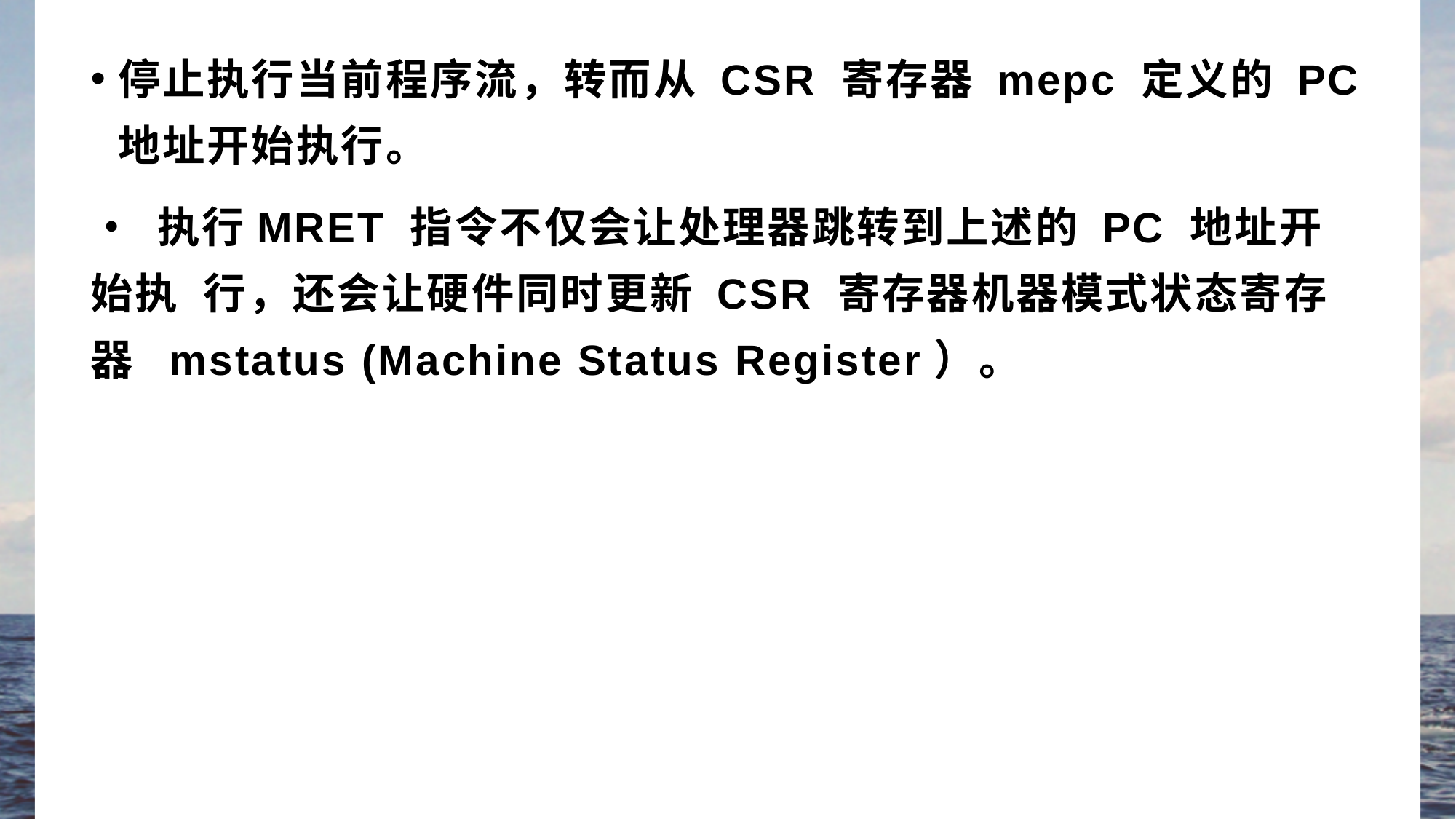

停止执行当前程序流，转而从 CSR 寄存器 mepc 定义的 PC 地址开始执行。
• 执行MRET 指令不仅会让处理器跳转到上述的 PC 地址开始执  行，还会让硬件同时更新 CSR 寄存器机器模式状态寄存器  mstatus (Machine Status Register）。